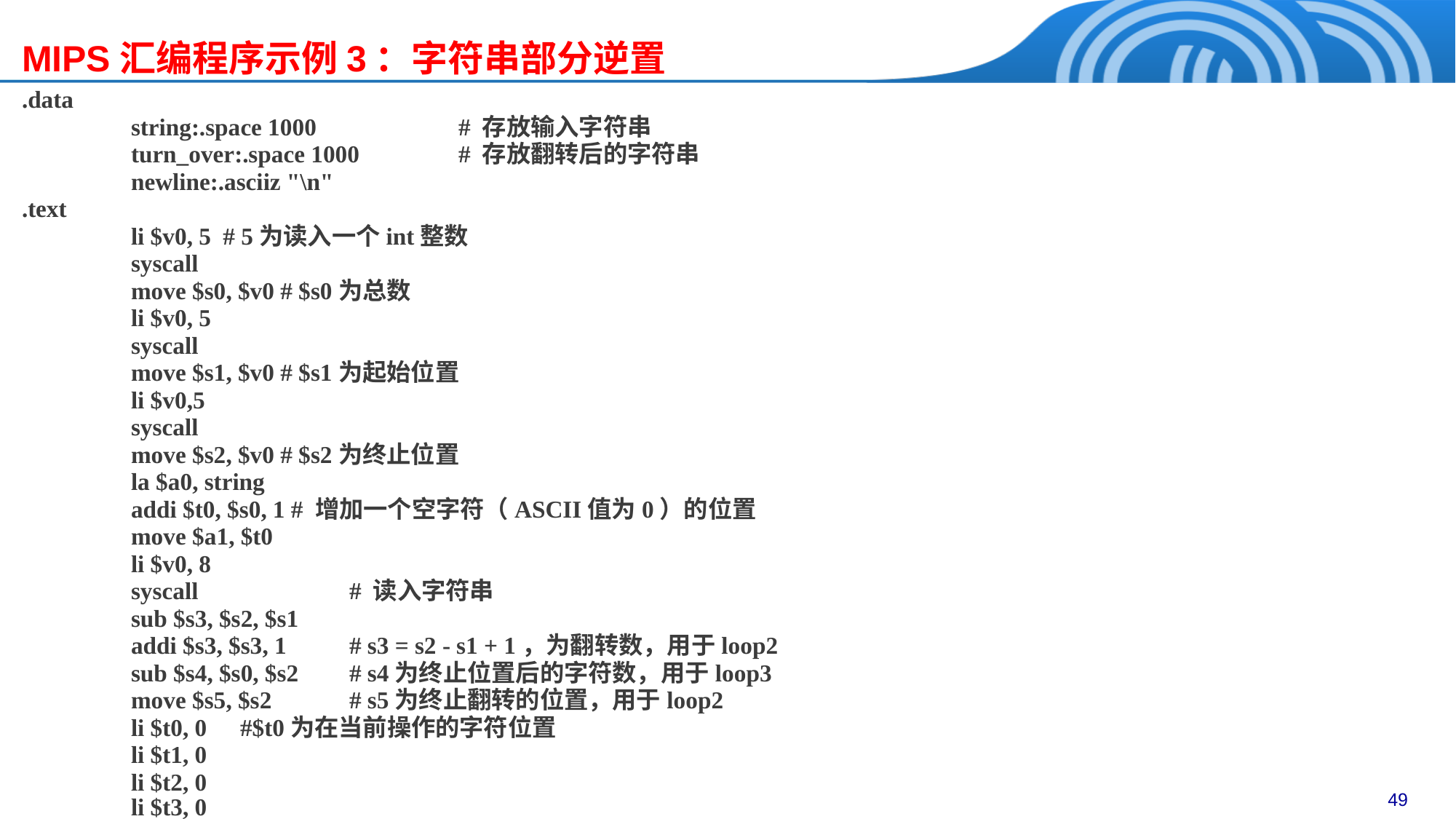

# MIPS汇编程序示例3：字符串部分逆置
.data
	string:.space 1000  		# 存放输入字符串
	turn_over:.space 1000	# 存放翻转后的字符串
	newline:.asciiz "\n"
.text
	li $v0, 5  # 5为读入一个int整数
	syscall
	move $s0, $v0 # $s0为总数
	li $v0, 5
	syscall
	move $s1, $v0 # $s1为起始位置
	li $v0,5
	syscall
	move $s2, $v0 # $s2为终止位置
	la $a0, string
	addi $t0, $s0, 1 # 增加一个空字符（ASCII值为0）的位置
	move $a1, $t0
	li $v0, 8
	syscall		# 读入字符串
    	sub $s3, $s2, $s1
    	addi $s3, $s3, 1	# s3 = s2 - s1 + 1，为翻转数，用于loop2
    	sub $s4, $s0, $s2	# s4为终止位置后的字符数，用于loop3
    	move $s5, $s2 	# s5为终止翻转的位置，用于loop2
    	li $t0, 0	#$t0为在当前操作的字符位置
    	li $t1, 0
    	li $t2, 0
    	li $t3, 0